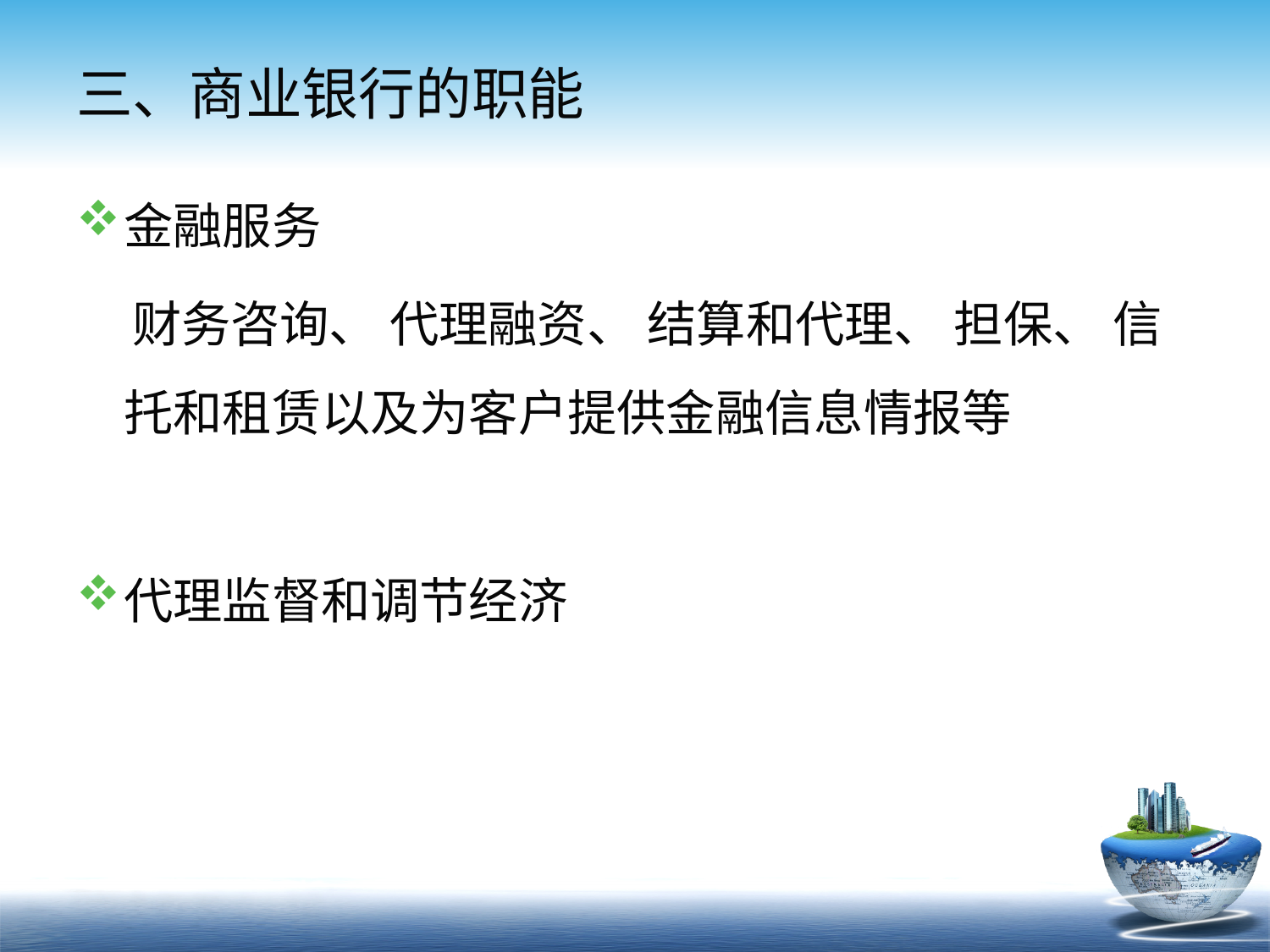

# 三、商业银行的职能
金融服务
    财务咨询、 代理融资、 结算和代理、 担保、 信托和租赁以及为客户提供金融信息情报等
代理监督和调节经济